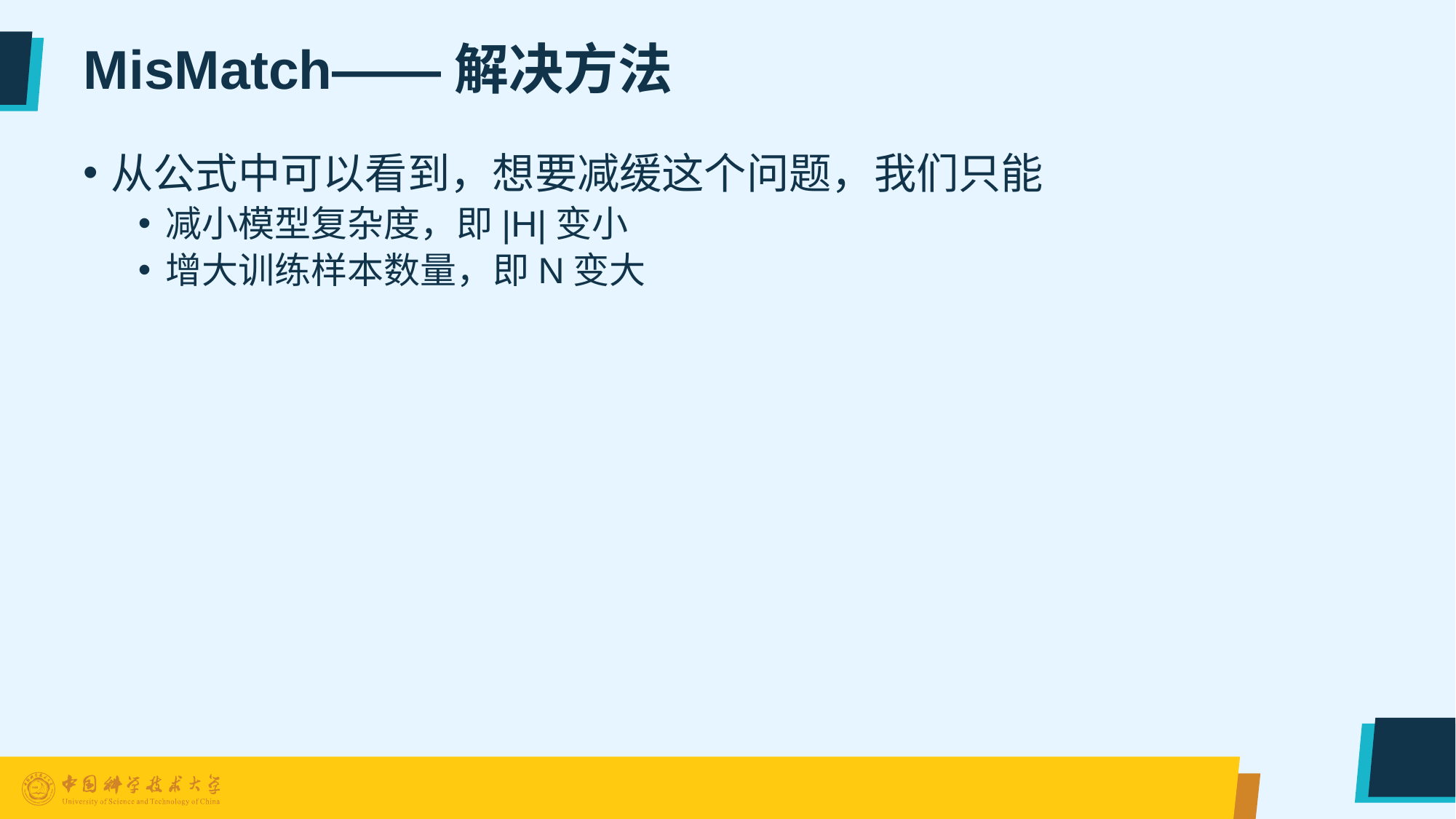

# MisMatch——解决方法
从公式中可以看到，想要减缓这个问题，我们只能
减小模型复杂度，即|H|变小
增大训练样本数量，即N变大
18